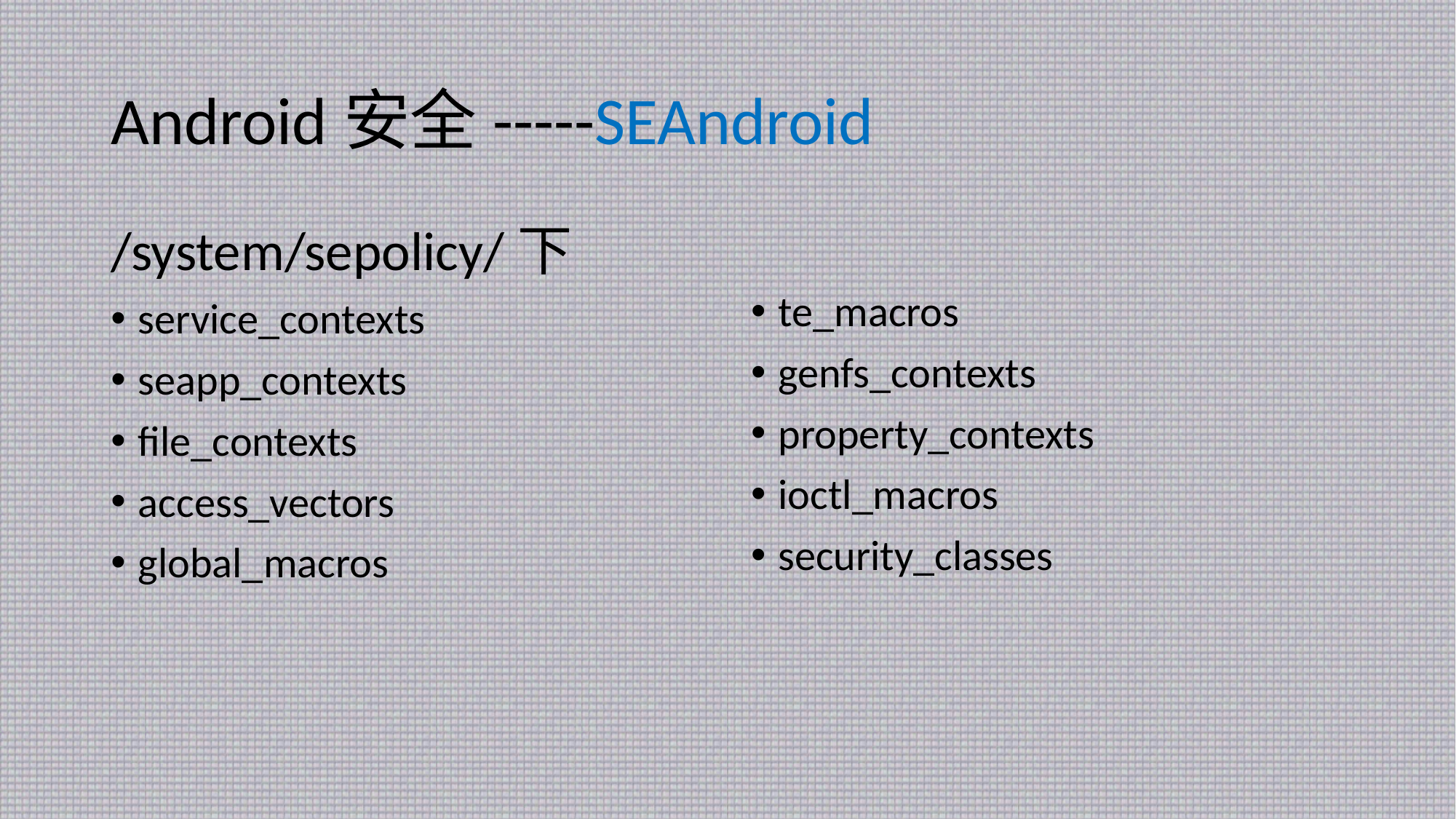

# Android安全-----SEAndroid
/system/sepolicy/下
service_contexts
seapp_contexts
file_contexts
access_vectors
global_macros

te_macros
genfs_contexts
property_contexts
ioctl_macros
security_classes